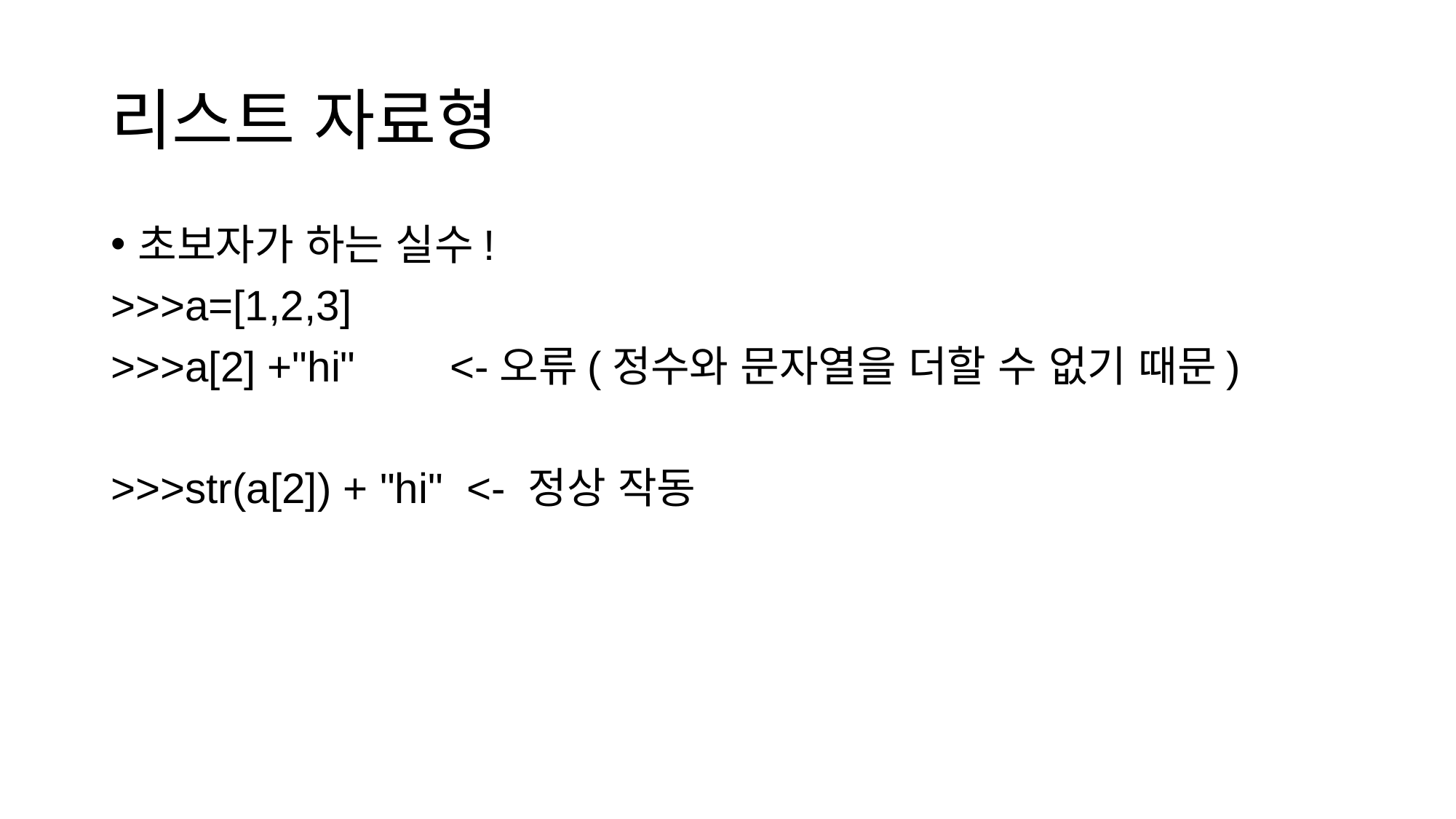

# 리스트 자료형
초보자가 하는 실수!
>>>a=[1,2,3]
>>>a[2] +"hi"        <-오류(정수와 문자열을 더할 수 없기 때문)

>>>str(a[2]) + "hi"  <- 정상 작동